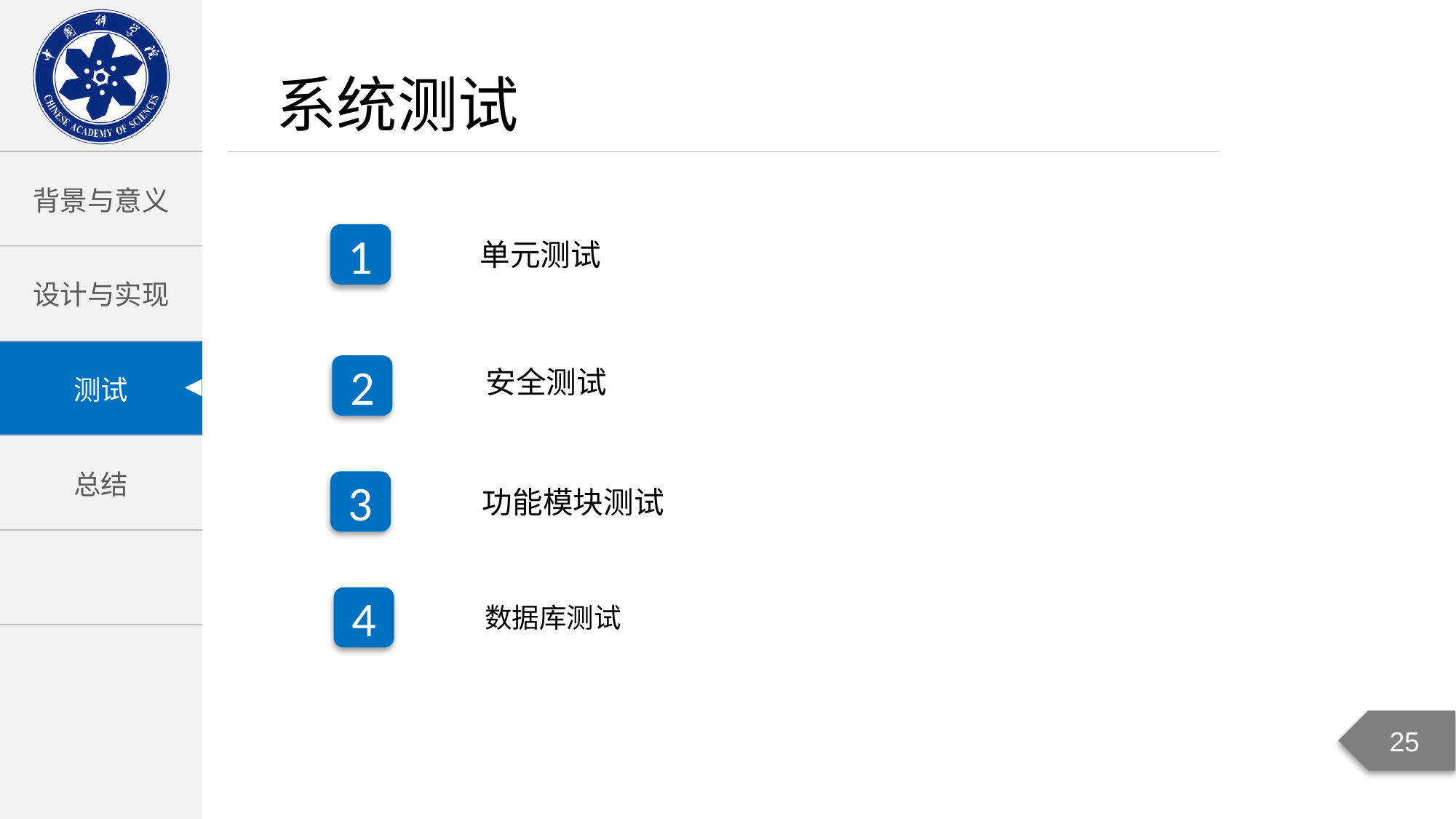

1
单元测试
2
安全测试
3
功能模块测试
4
数据库测试